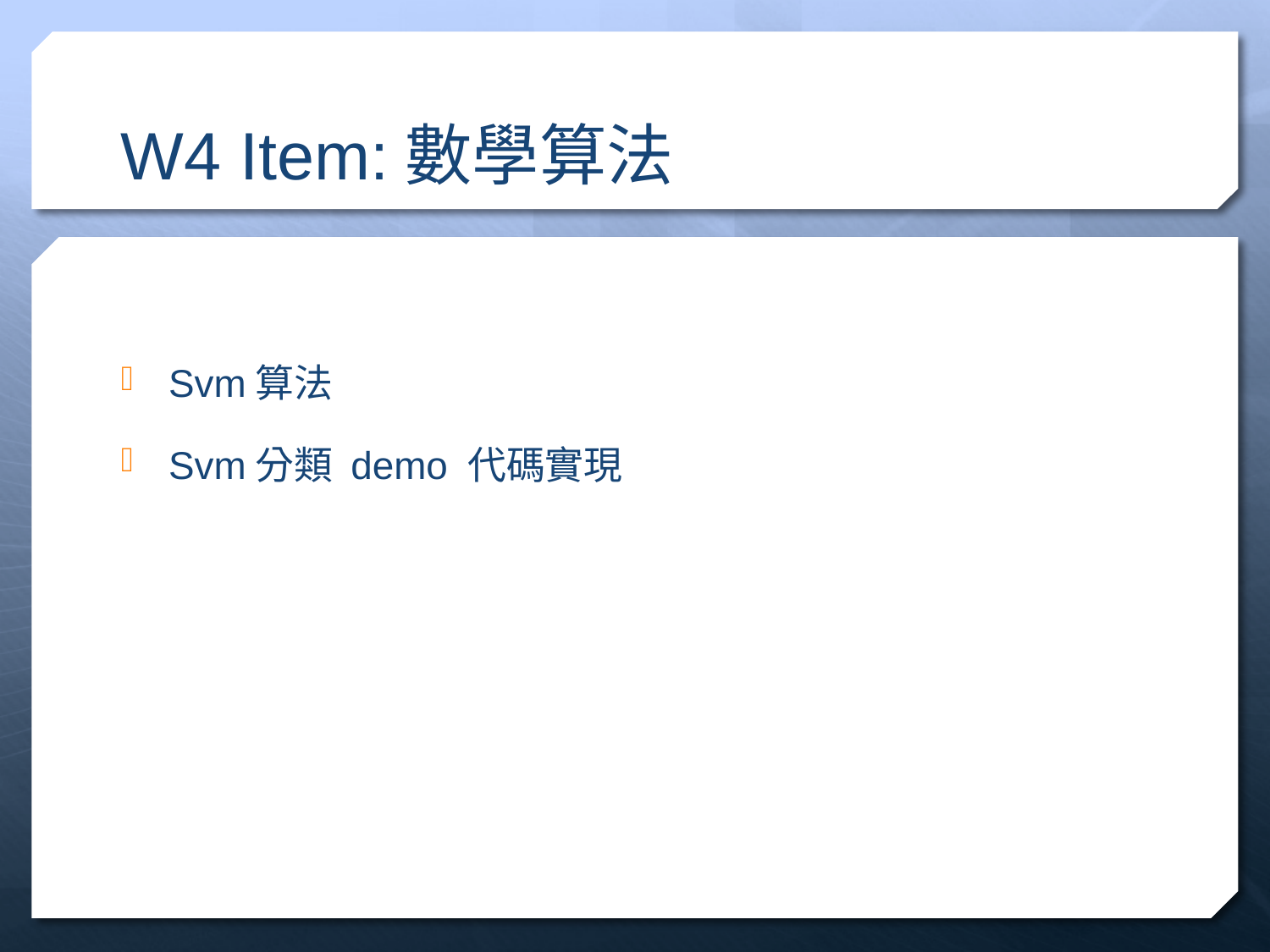

# W4 Item:數學算法

Svm算法
Svm分類 demo 代碼實現